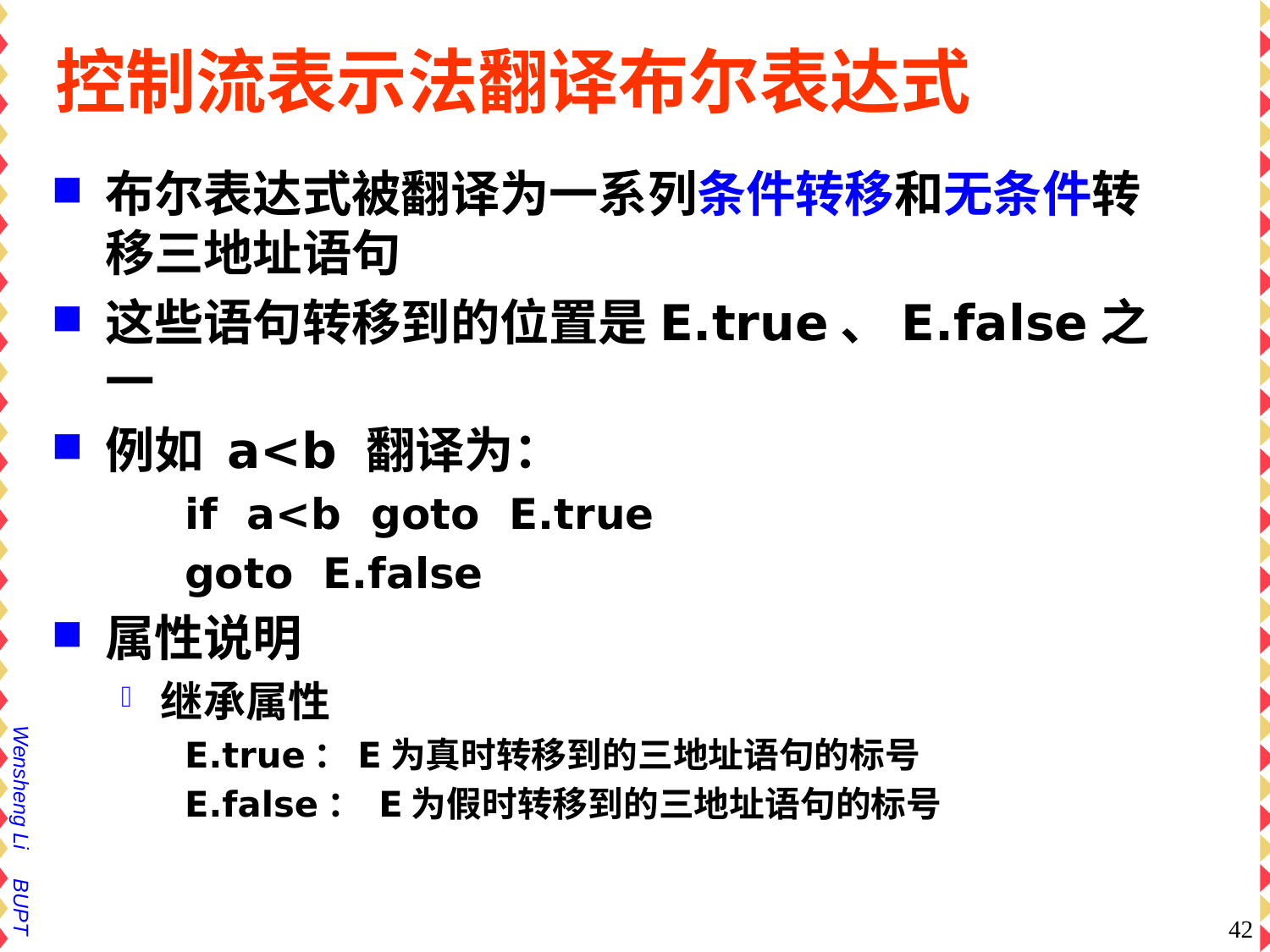

# 控制流表示法翻译布尔表达式
布尔表达式被翻译为一系列条件转移和无条件转移三地址语句
这些语句转移到的位置是E.true、E.false之一
例如 a<b 翻译为：
if  a<b  goto  E.true
goto  E.false
属性说明
继承属性
E.true：E为真时转移到的三地址语句的标号
E.false： E为假时转移到的三地址语句的标号
42